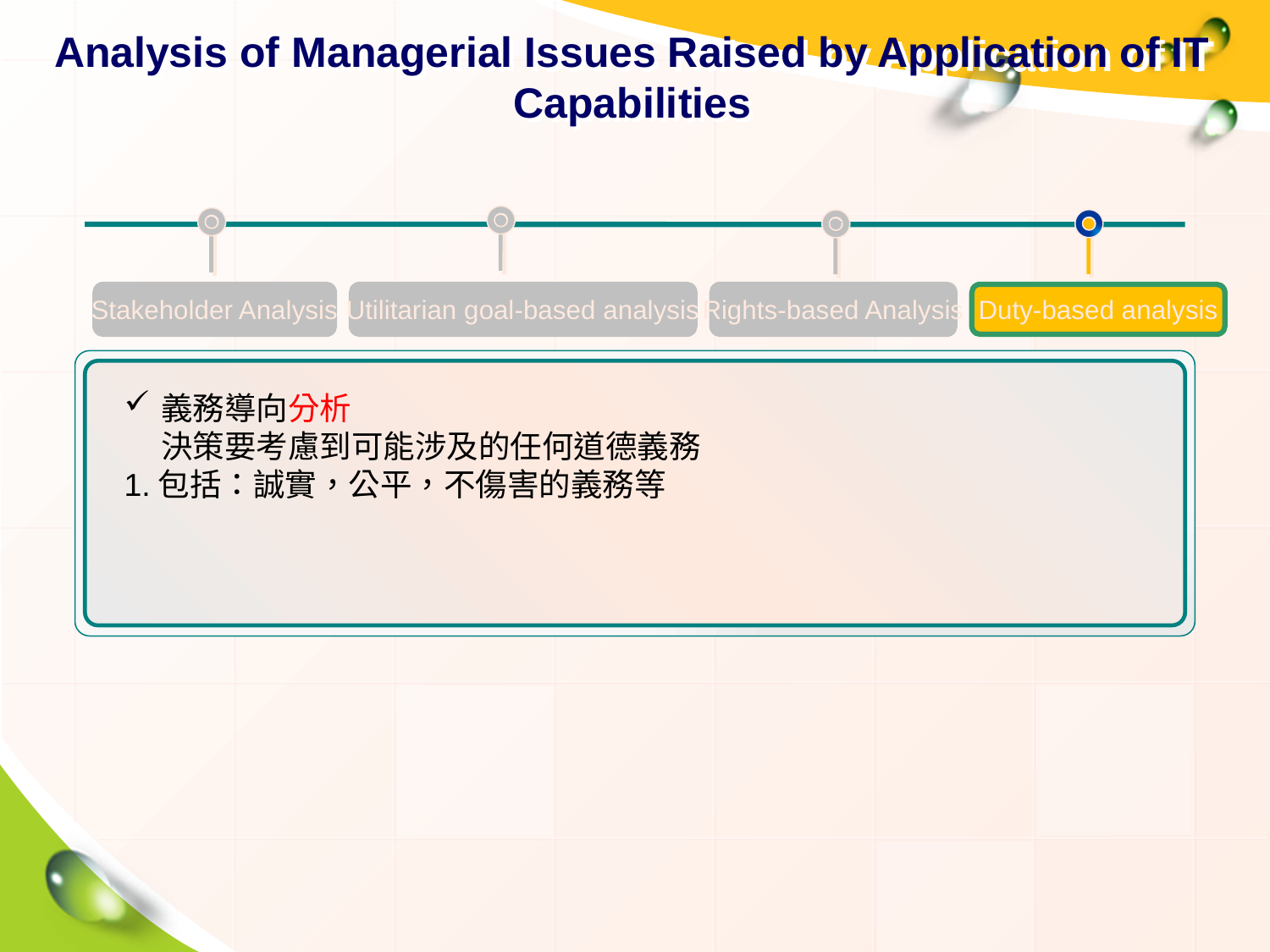

# Analysis of Managerial Issues Raised by Application of IT Capabilities

Stakeholder Analysis
Utilitarian goal-based analysis
Rights-based Analysis
Duty-based analysis

義務導向分析
決策要考慮到可能涉及的任何道德義務
1.包括：誠實，公平，不傷害的義務等